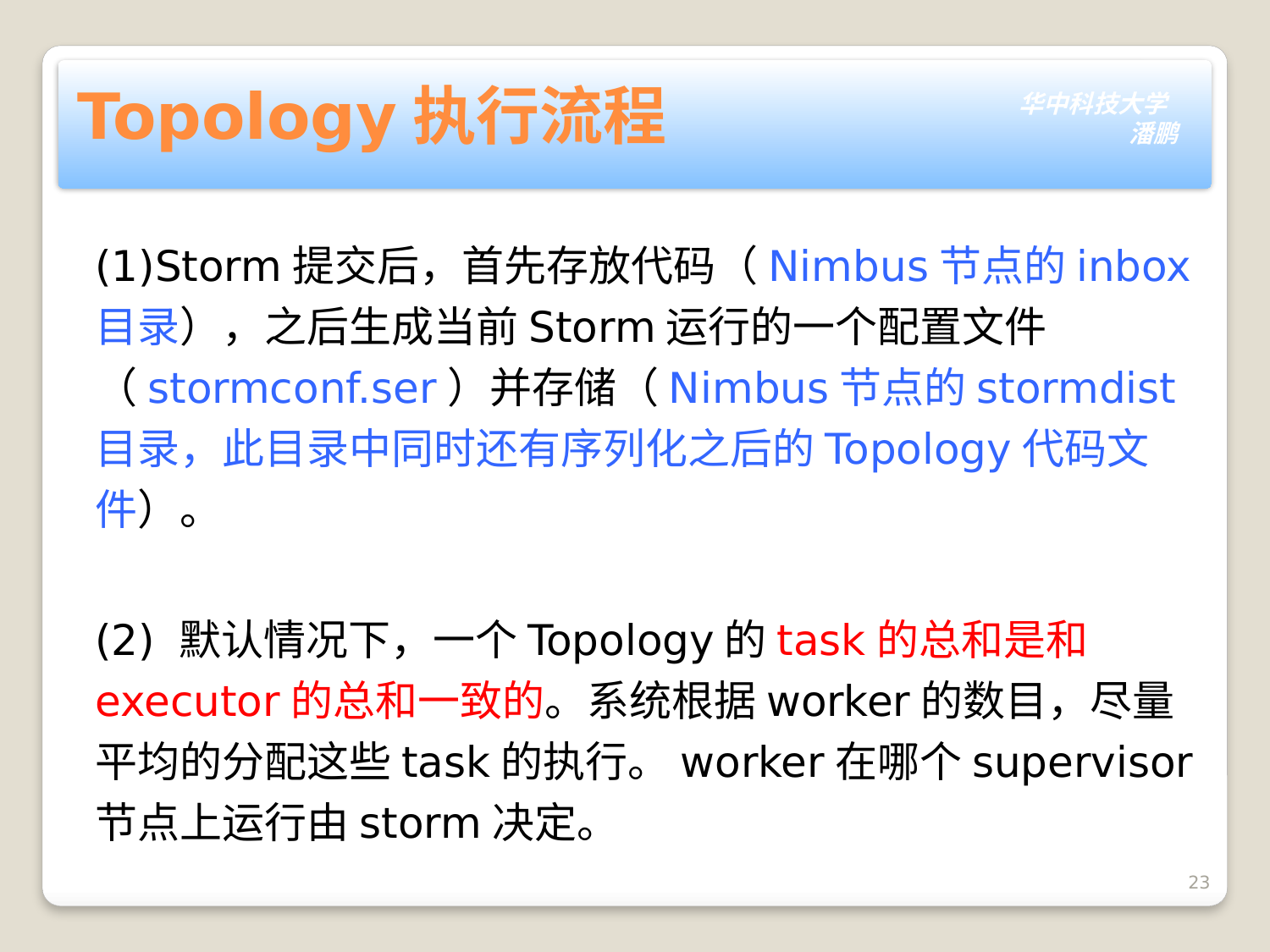

# Topology执行流程
(1)Storm提交后，首先存放代码（Nimbus节点的inbox目录），之后生成当前Storm运行的一个配置文件（stormconf.ser）并存储（Nimbus节点的stormdist目录，此目录中同时还有序列化之后的Topology代码文件）。

(2) 默认情况下，一个Topology的task的总和是和executor的总和一致的。系统根据worker的数目，尽量平均的分配这些task的执行。worker在哪个supervisor节点上运行由storm决定。
23